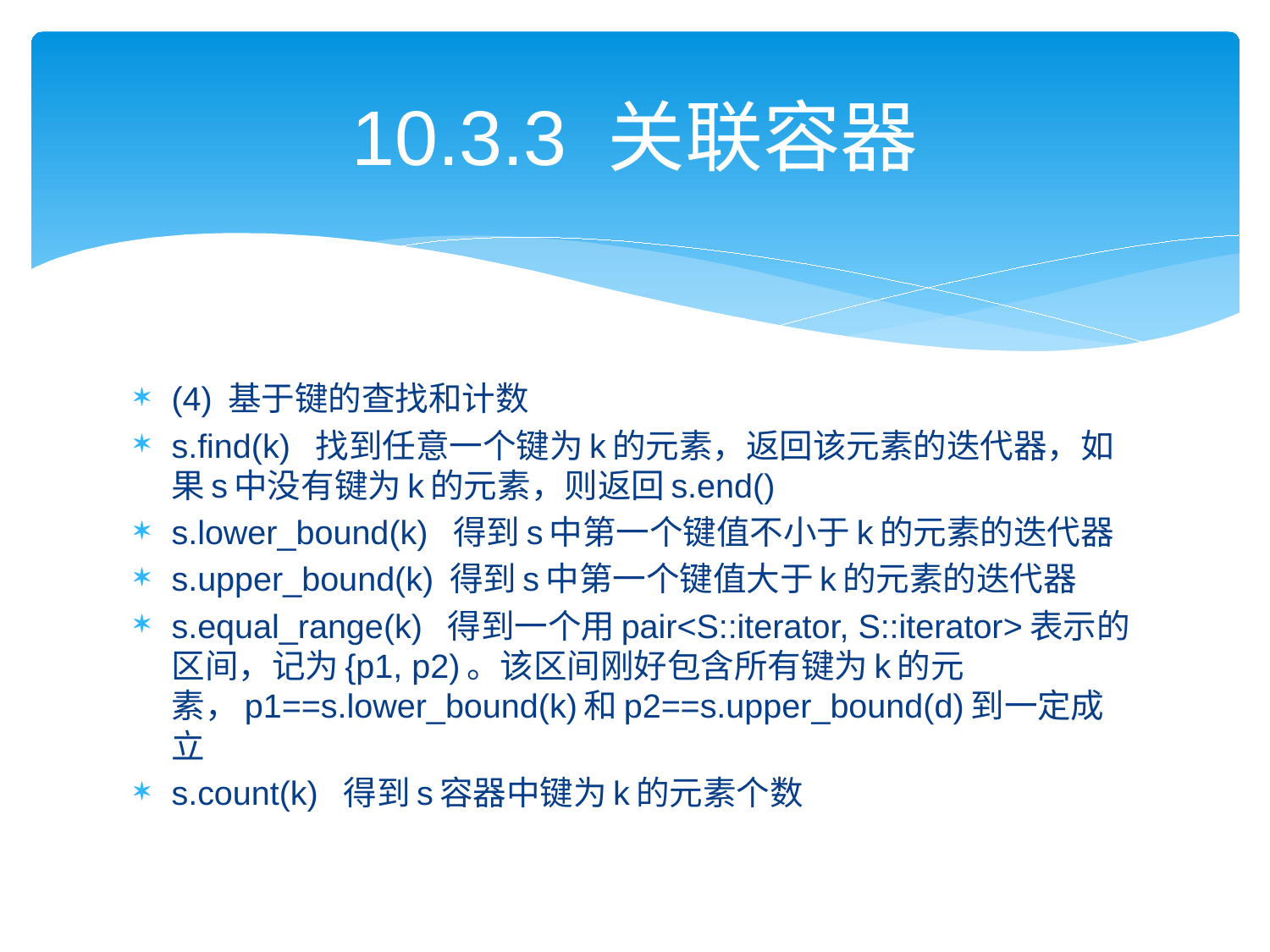

# 10.3.3 关联容器
(4) 基于键的查找和计数
s.find(k)  找到任意一个键为k的元素，返回该元素的迭代器，如果s中没有键为k的元素，则返回s.end()
s.lower_bound(k)  得到s中第一个键值不小于k的元素的迭代器
s.upper_bound(k) 得到s中第一个键值大于k的元素的迭代器
s.equal_range(k)  得到一个用pair<S::iterator, S::iterator>表示的区间，记为{p1, p2)。该区间刚好包含所有键为k的元素，p1==s.lower_bound(k)和p2==s.upper_bound(d)到一定成立
s.count(k)  得到s容器中键为k的元素个数